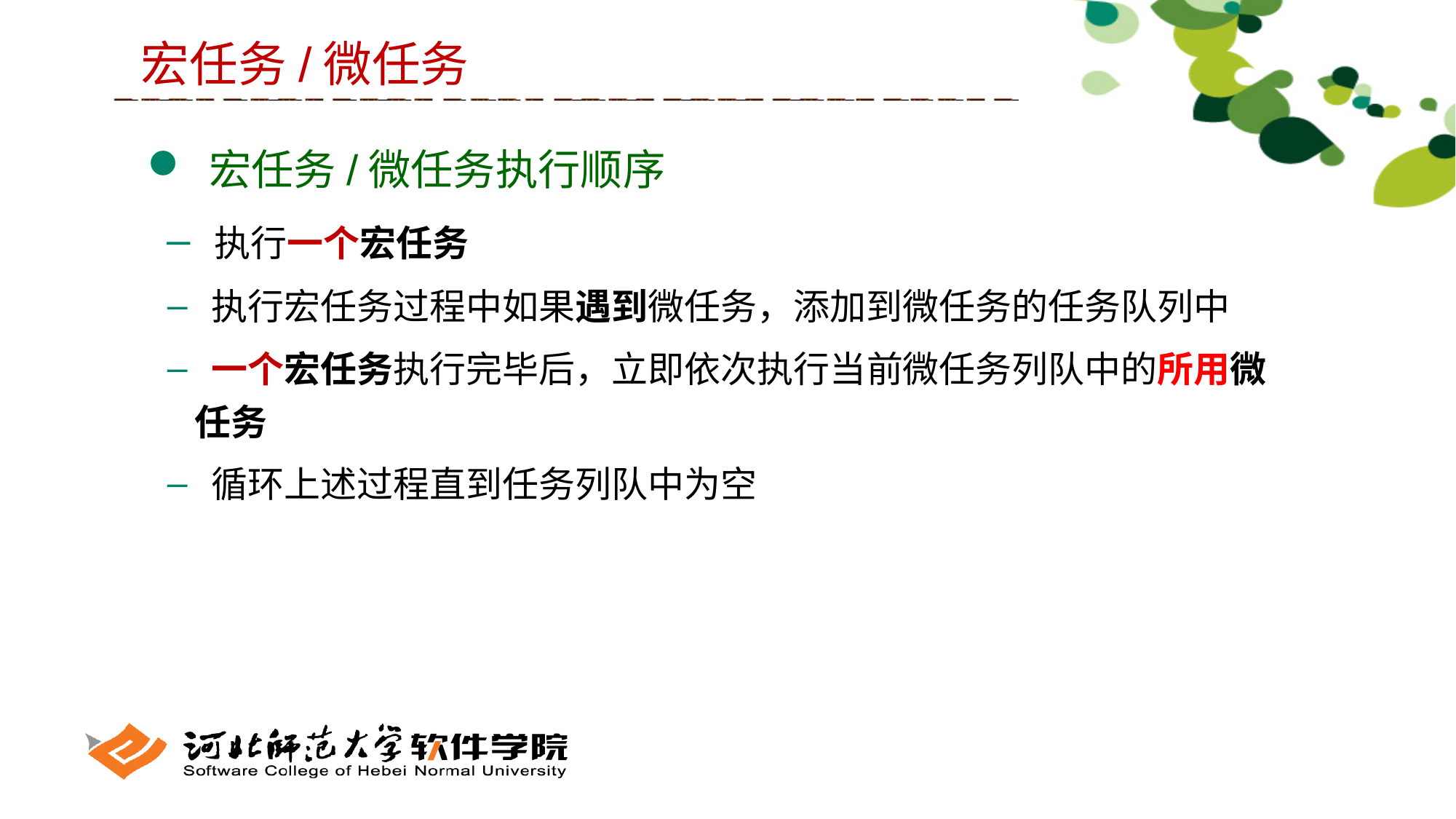

宏任务/微任务

 宏任务/微任务执行顺序
 执行一个宏任务
 执行宏任务过程中如果遇到微任务，添加到微任务的任务队列中
 一个宏任务执行完毕后，立即依次执行当前微任务列队中的所用微任务
 循环上述过程直到任务列队中为空